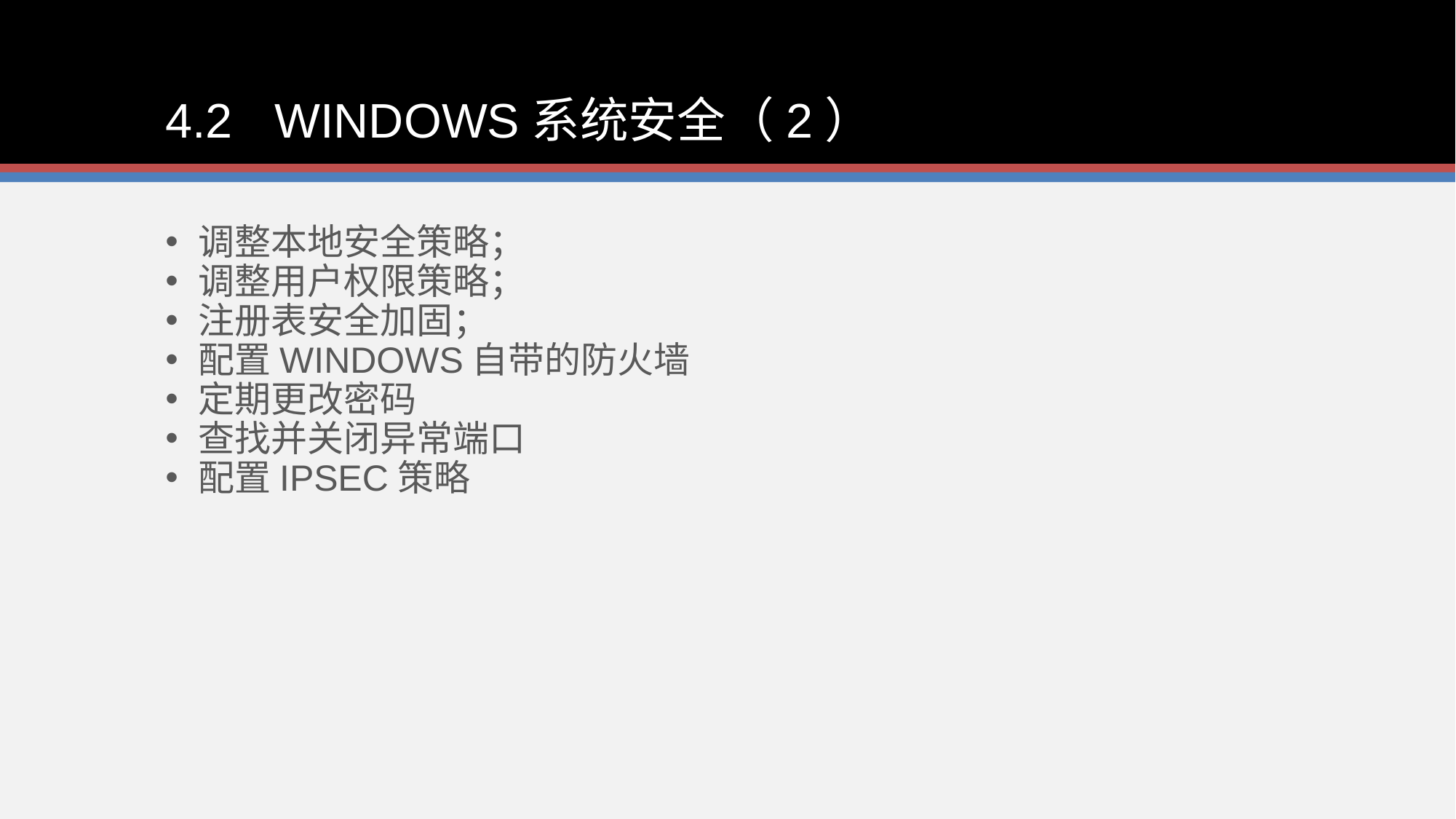

4.2	WINDOWS系统安全（2）
调整本地安全策略；
调整用户权限策略；
注册表安全加固；
配置WINDOWS自带的防火墙
定期更改密码
查找并关闭异常端口
配置IPSEC策略